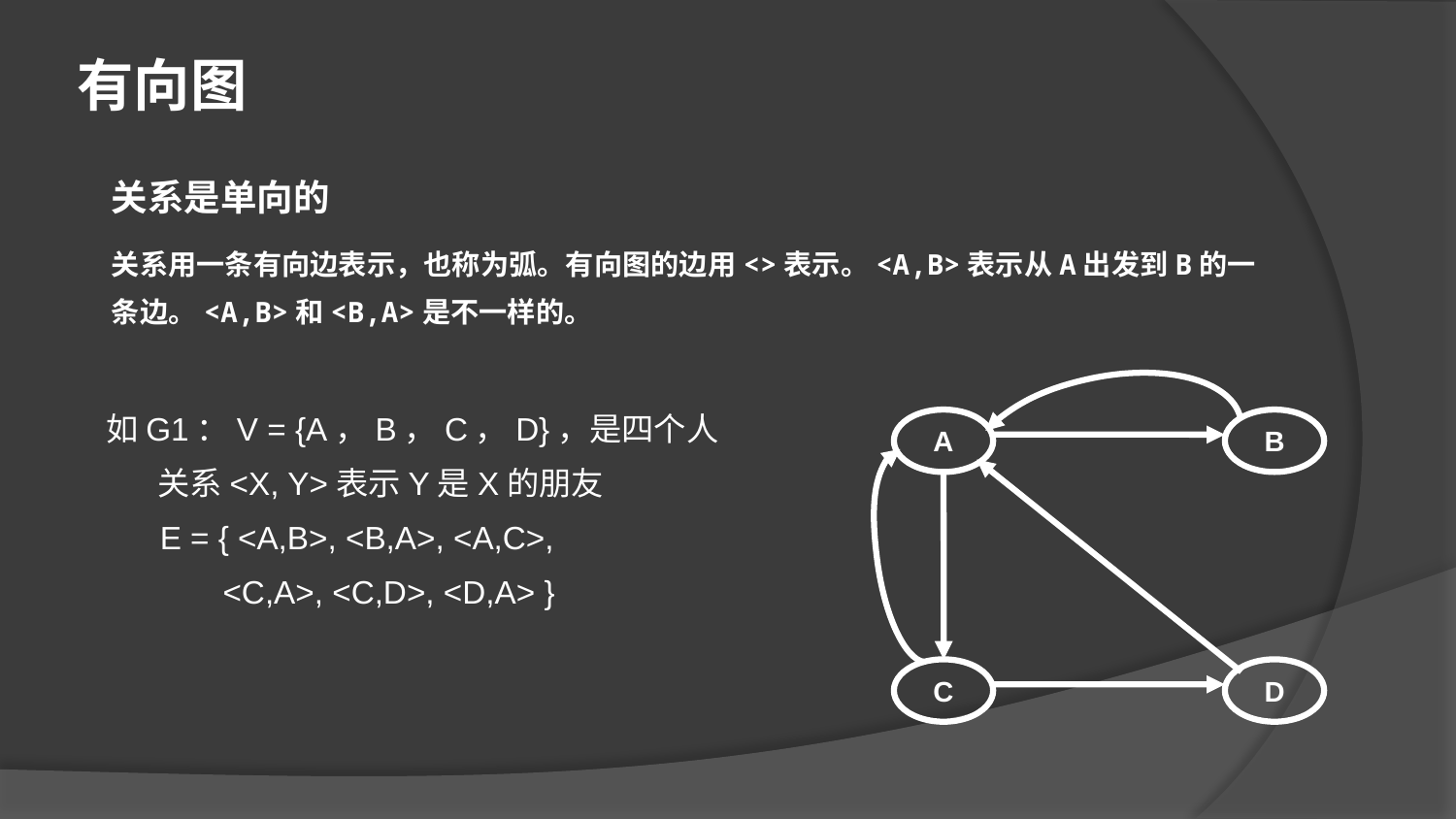

有向图
关系是单向的
关系用一条有向边表示，也称为弧。有向图的边用<>表示。<A,B>表示从A出发到B的一条边。<A,B>和<B,A>是不一样的。

A
B

C
D

如G1：V = {A，B，C，D}，是四个人
      关系<X, Y>表示Y是X的朋友
      E = { <A,B>, <B,A>, <A,C>,
             <C,A>, <C,D>, <D,A> }